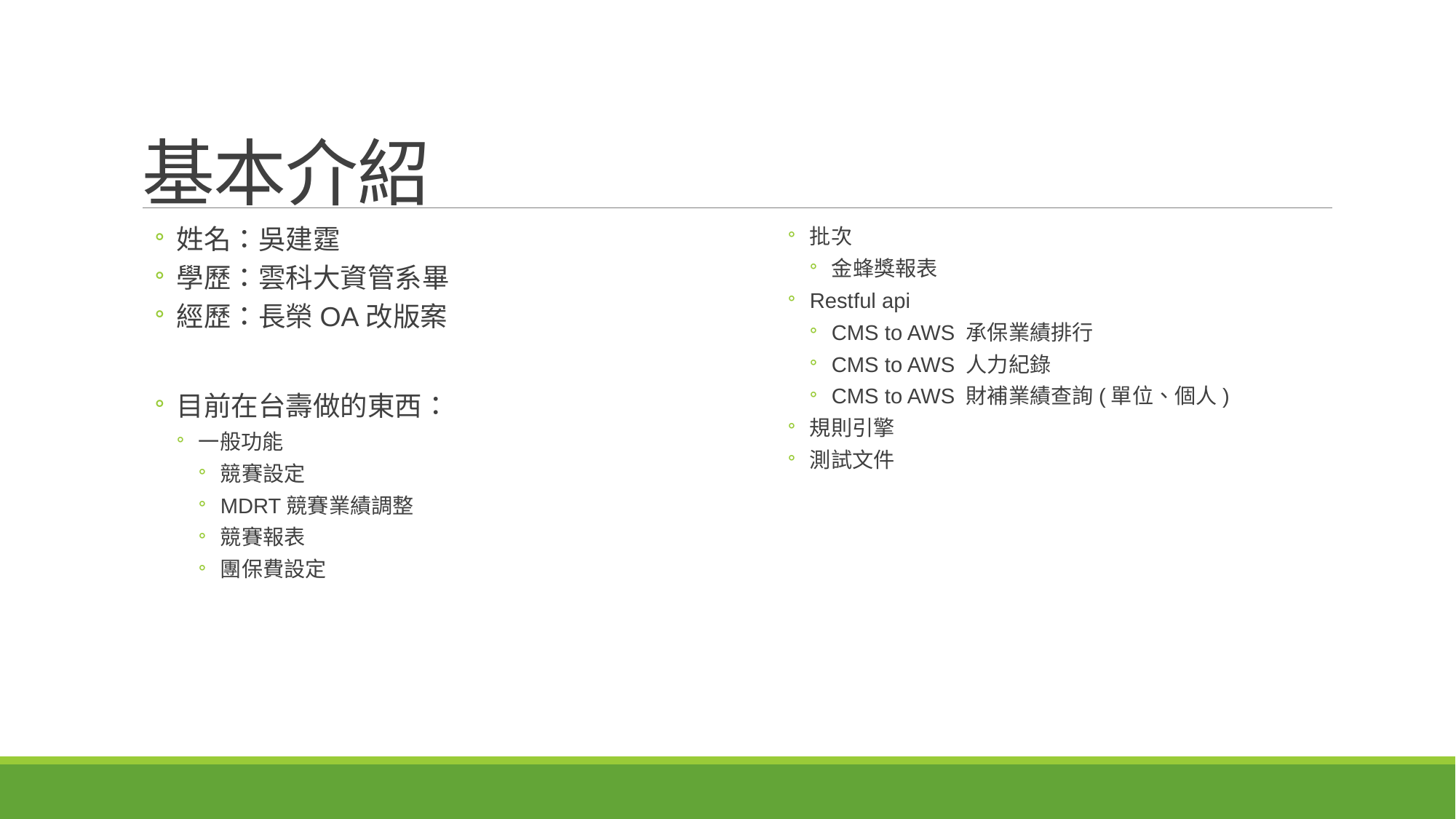

# 基本介紹
姓名：吳建霆
學歷：雲科大資管系畢
經歷：長榮OA改版案

目前在台壽做的東西：
一般功能
競賽設定
MDRT競賽業績調整
競賽報表
團保費設定
批次
金蜂獎報表
Restful api
CMS to AWS 承保業績排行
CMS to AWS 人力紀錄
CMS to AWS 財補業績查詢(單位、個人)
規則引擎
測試文件